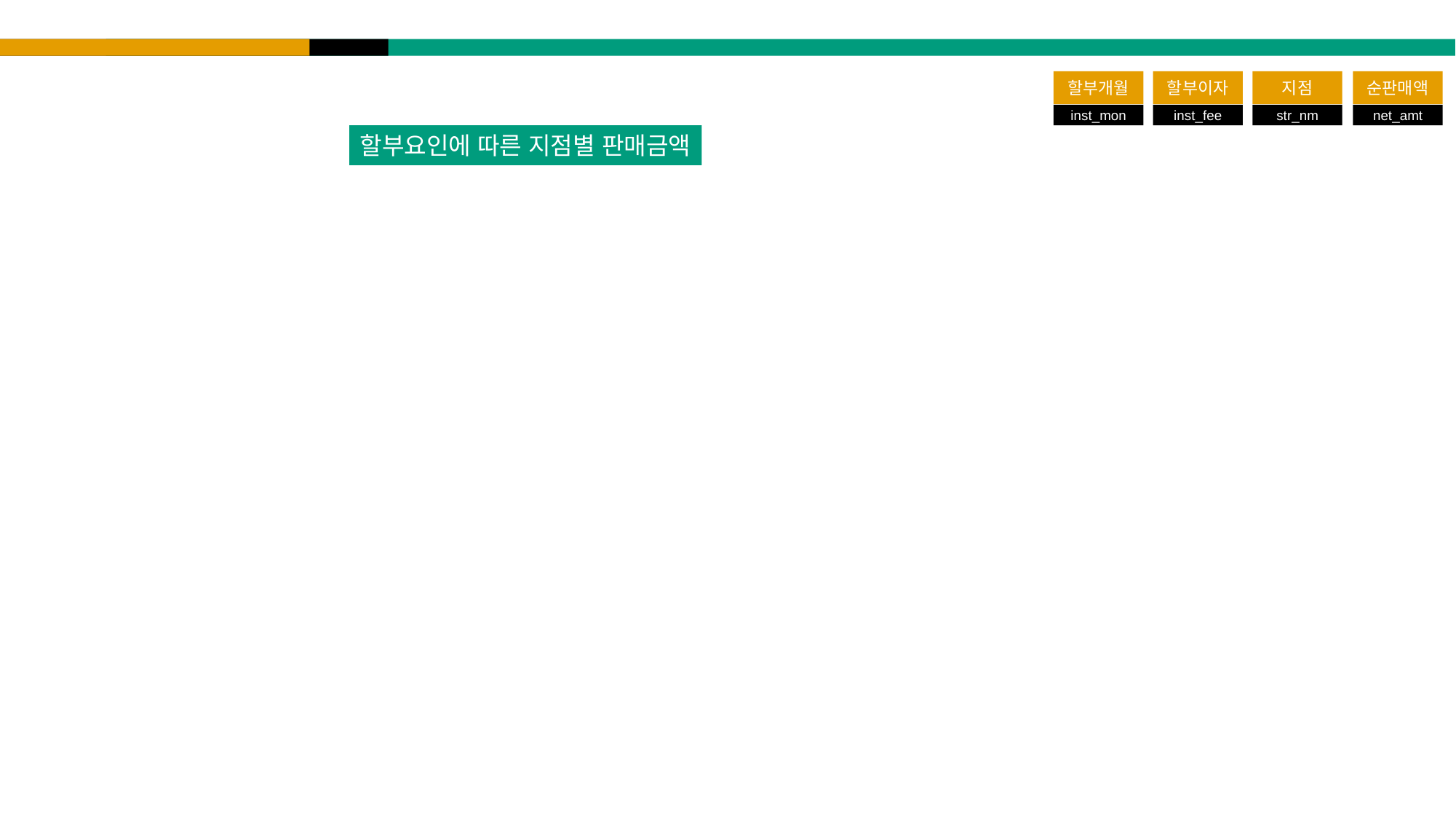

할부개월
할부이자
지점
순판매액
inst_mon
inst_fee
str_nm
net_amt
할부요인에 따른 지점별 판매금액